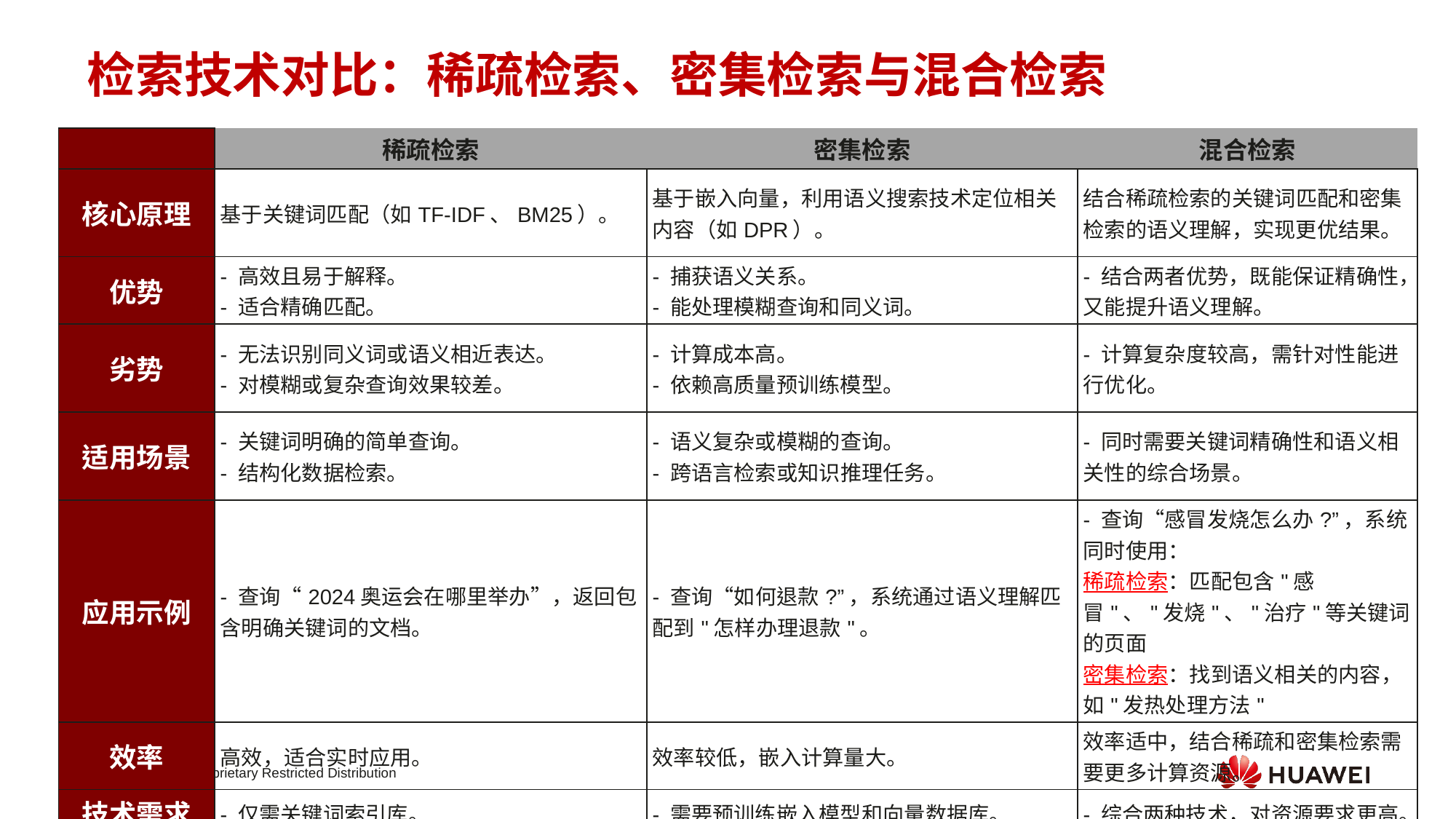

检索技术对比：稀疏检索、密集检索与混合检索

|  | 稀疏检索 | 密集检索 | 混合检索 |
| --- | --- | --- | --- |
| 核心原理 | 基于关键词匹配（如TF-IDF、BM25）。 | 基于嵌入向量，利用语义搜索技术定位相关内容（如DPR）。 | 结合稀疏检索的关键词匹配和密集检索的语义理解，实现更优结果。 |
| 优势 | - 高效且易于解释。 - 适合精确匹配。 | - 捕获语义关系。 - 能处理模糊查询和同义词。 | - 结合两者优势，既能保证精确性，又能提升语义理解。 |
| 劣势 | - 无法识别同义词或语义相近表达。 - 对模糊或复杂查询效果较差。 | - 计算成本高。 - 依赖高质量预训练模型。 | - 计算复杂度较高，需针对性能进行优化。 |
| 适用场景 | - 关键词明确的简单查询。 - 结构化数据检索。 | - 语义复杂或模糊的查询。 - 跨语言检索或知识推理任务。 | - 同时需要关键词精确性和语义相关性的综合场景。 |
| 应用示例 | - 查询“2024奥运会在哪里举办”，返回包含明确关键词的文档。 | - 查询“如何退款?”，系统通过语义理解匹配到"怎样办理退款"。 | - 查询“感冒发烧怎么办?”，系统同时使用： 稀疏检索：匹配包含"感冒"、"发烧"、"治疗"等关键词的页面 密集检索：找到语义相关的内容，如"发热处理方法" |
| 效率 | 高效，适合实时应用。 | 效率较低，嵌入计算量大。 | 效率适中，结合稀疏和密集检索需要更多计算资源。 |
| 技术需求 | - 仅需关键词索引库。 | - 需要预训练嵌入模型和向量数据库。 | - 综合两种技术，对资源要求更高。 |